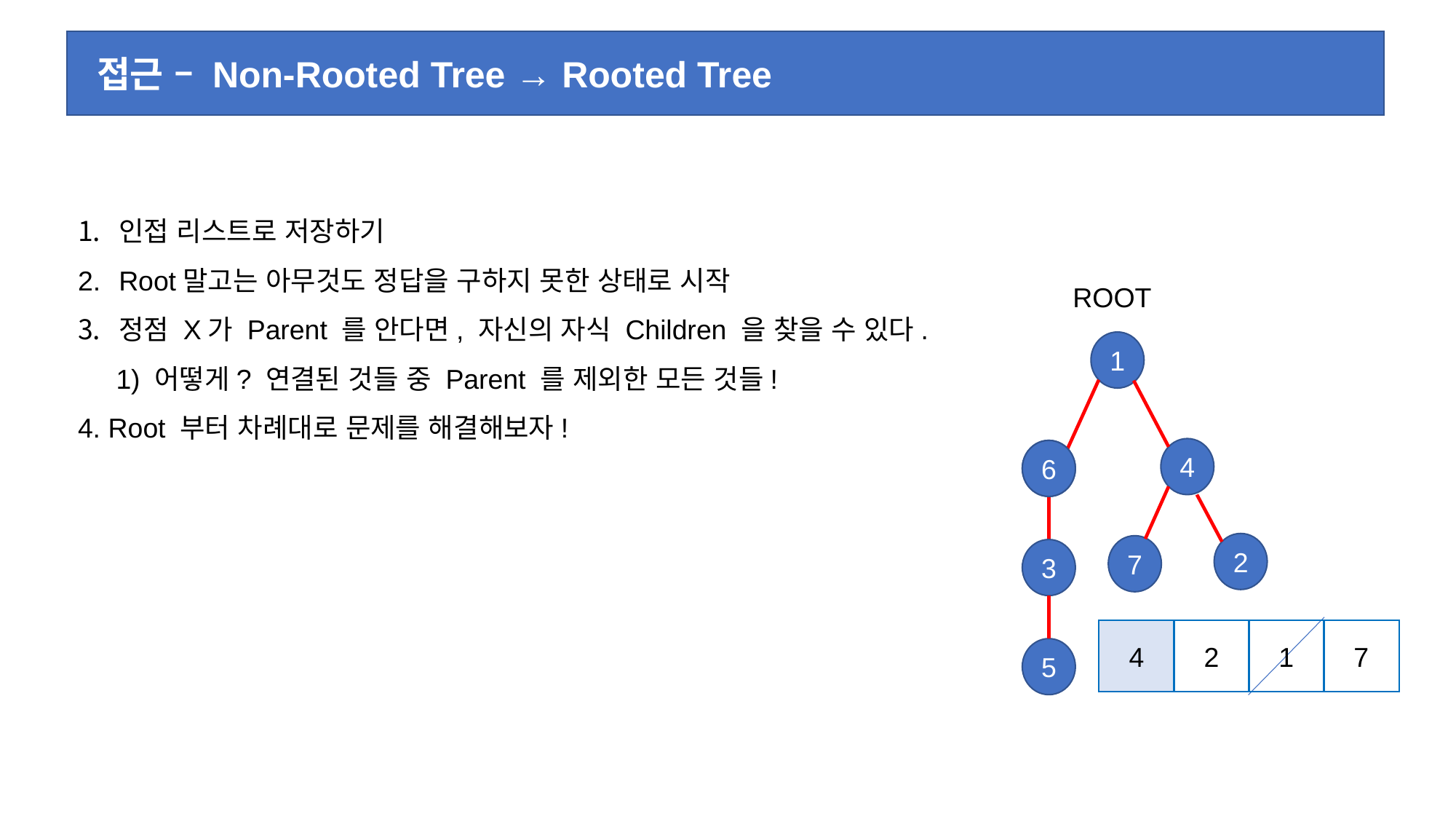

접근 – Non-Rooted Tree → Rooted Tree
인접 리스트로 저장하기
Root말고는 아무것도 정답을 구하지 못한 상태로 시작
정점 X가 Parent 를 안다면, 자신의 자식 Children 을 찾을 수 있다.
     1) 어떻게? 연결된 것들 중 Parent 를 제외한 모든 것들!
4. Root 부터 차례대로 문제를 해결해보자!
ROOT
1
4
6
6
2
7
3
7
1
4
2
5